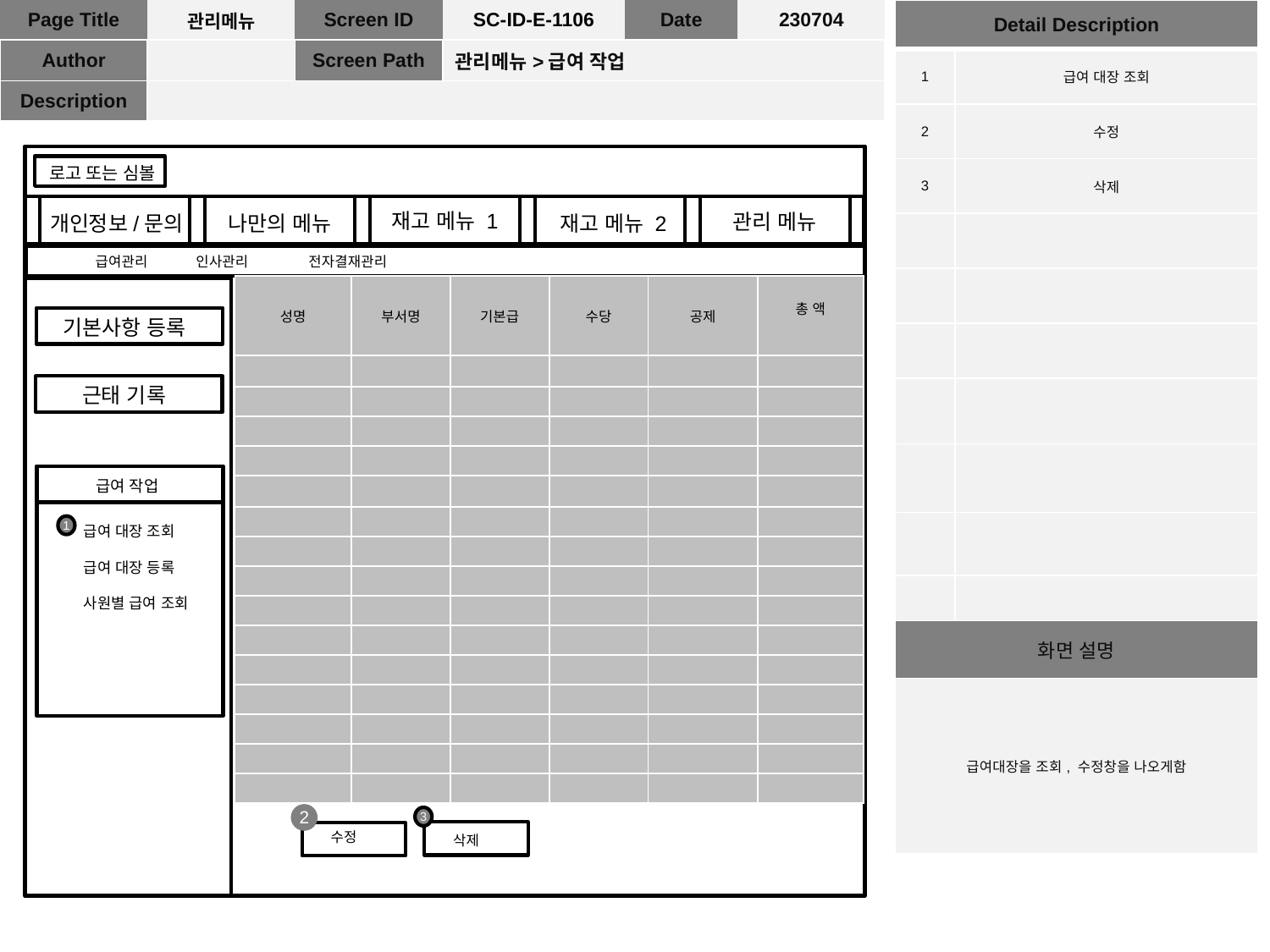

| Page Title | 관리메뉴 | Screen ID | SC-ID-E-1106 | Date | 230704 |
| --- | --- | --- | --- | --- | --- |
| Author |  | Screen Path | 관리메뉴>급여 작업 |  |  |
| Description |  |  |  |  |  |
| Detail Description |  |
| --- | --- |
| 1 | 급여 대장 조회 |
| 2 | 수정 |
| 3 | 삭제 |
|  |  |
|  |  |
|  |  |
|  |  |
|  |  |
|  |  |
|  |  |
| 화면 설명 |  |
| 급여대장을 조회, 수정창을 나오게함 |  |

로고 또는 심볼

재고 메뉴 1
관리 메뉴
나만의 메뉴
재고 메뉴 2
개인정보/문의

급여관리            인사관리               전자결재관리
| 성명 | 부서명 | 기본급 | 수당 | 공제 | 총 액 |
| --- | --- | --- | --- | --- | --- |
|  |  |  |  |  |  |
|  |  |  |  |  |  |
|  |  |  |  |  |  |
|  |  |  |  |  |  |
|  |  |  |  |  |  |
|  |  |  |  |  |  |
|  |  |  |  |  |  |
|  |  |  |  |  |  |
|  |  |  |  |  |  |
|  |  |  |  |  |  |
|  |  |  |  |  |  |
|  |  |  |  |  |  |
|  |  |  |  |  |  |
|  |  |  |  |  |  |
|  |  |  |  |  |  |

기본사항 등록
성명 부서명

2023/07/20    7366        야근수당       2

2023/07/21    7536        연차수당      3.0

근태 기록
1

급여 작업
1
급여 대장 조회

급여 대장 등록

사원별 급여 조회
2

3
수정

삭제